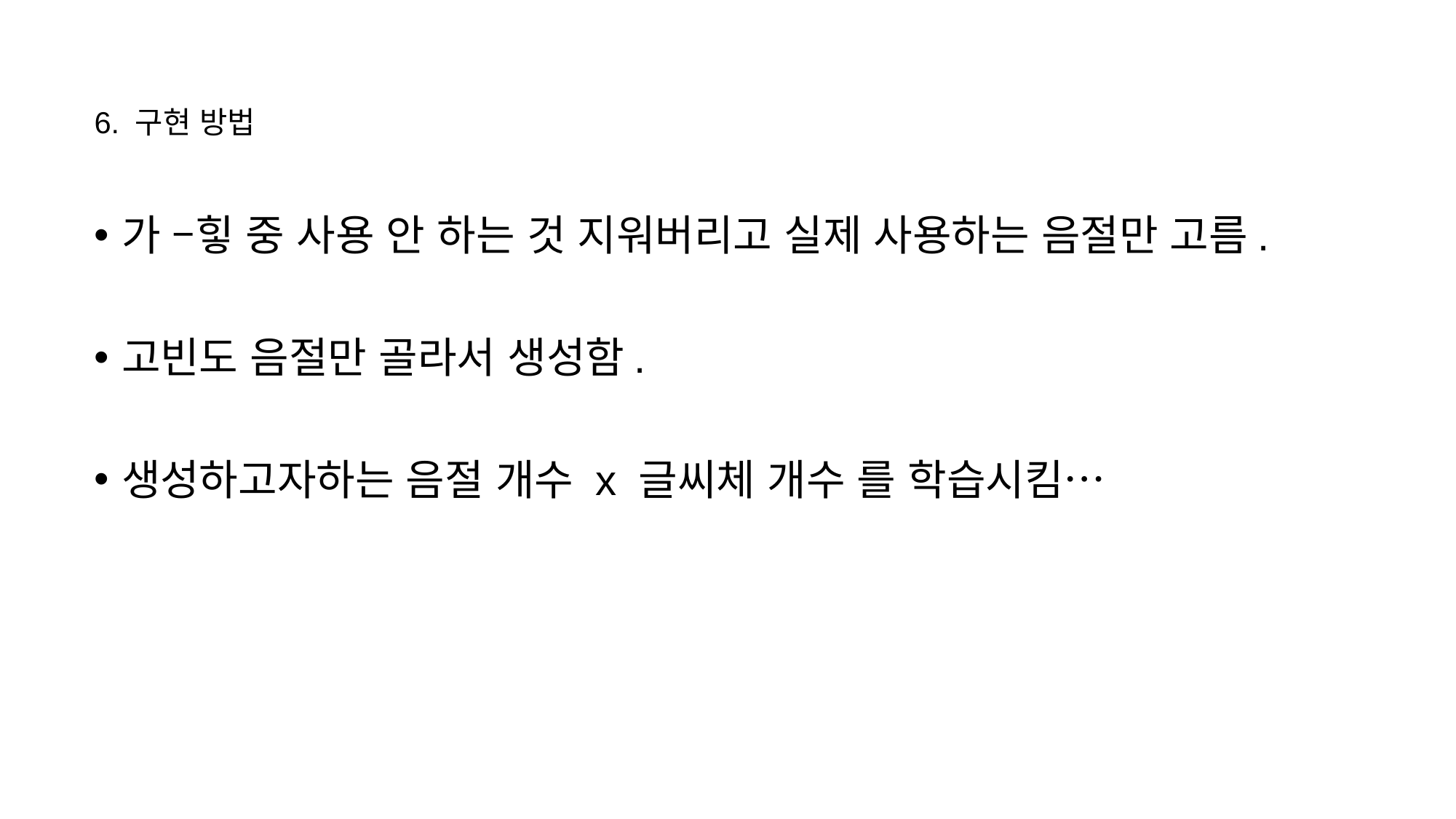

# 6. 구현 방법
가 –힣 중 사용 안 하는 것 지워버리고 실제 사용하는 음절만 고름.

고빈도 음절만 골라서 생성함.

생성하고자하는 음절 개수 x 글씨체 개수 를 학습시킴…